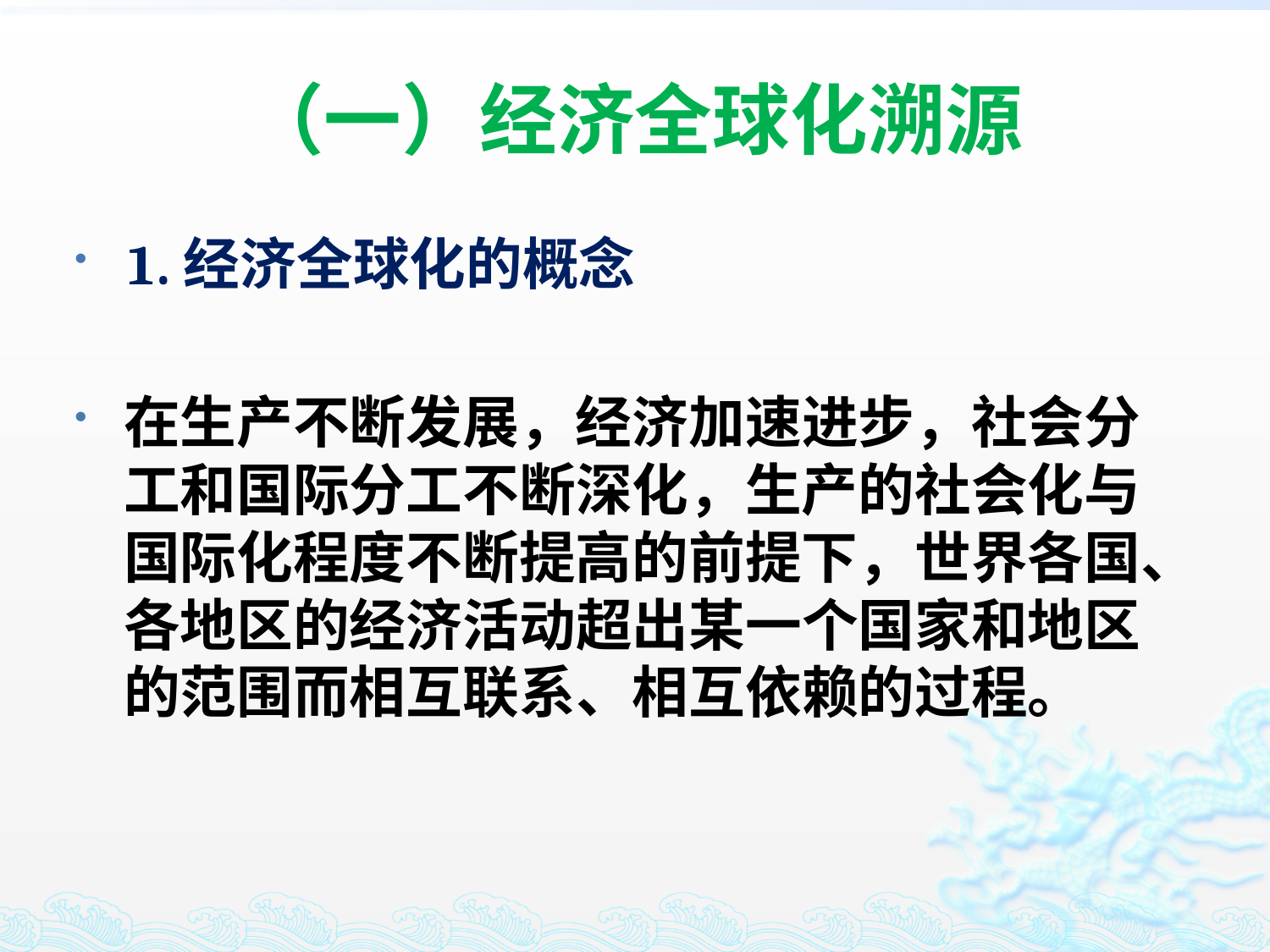

# （一）经济全球化溯源
1.经济全球化的概念

在生产不断发展，经济加速进步，社会分工和国际分工不断深化，生产的社会化与国际化程度不断提高的前提下，世界各国、各地区的经济活动超出某一个国家和地区的范围而相互联系、相互依赖的过程。